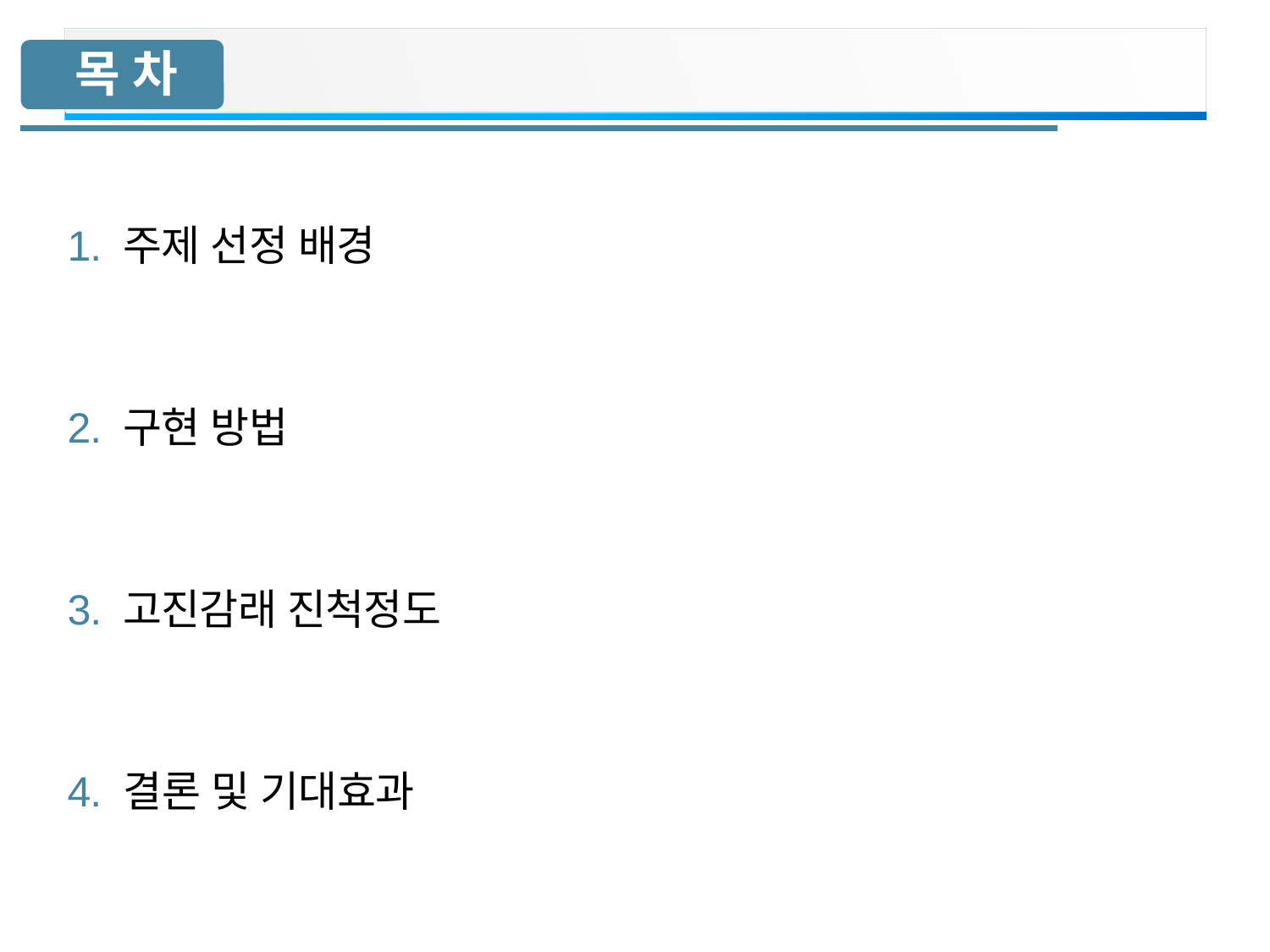

목 차

1. 주제 선정 배경
2. 구현 방법
3. 고진감래 진척정도
4. 결론 및 기대효과